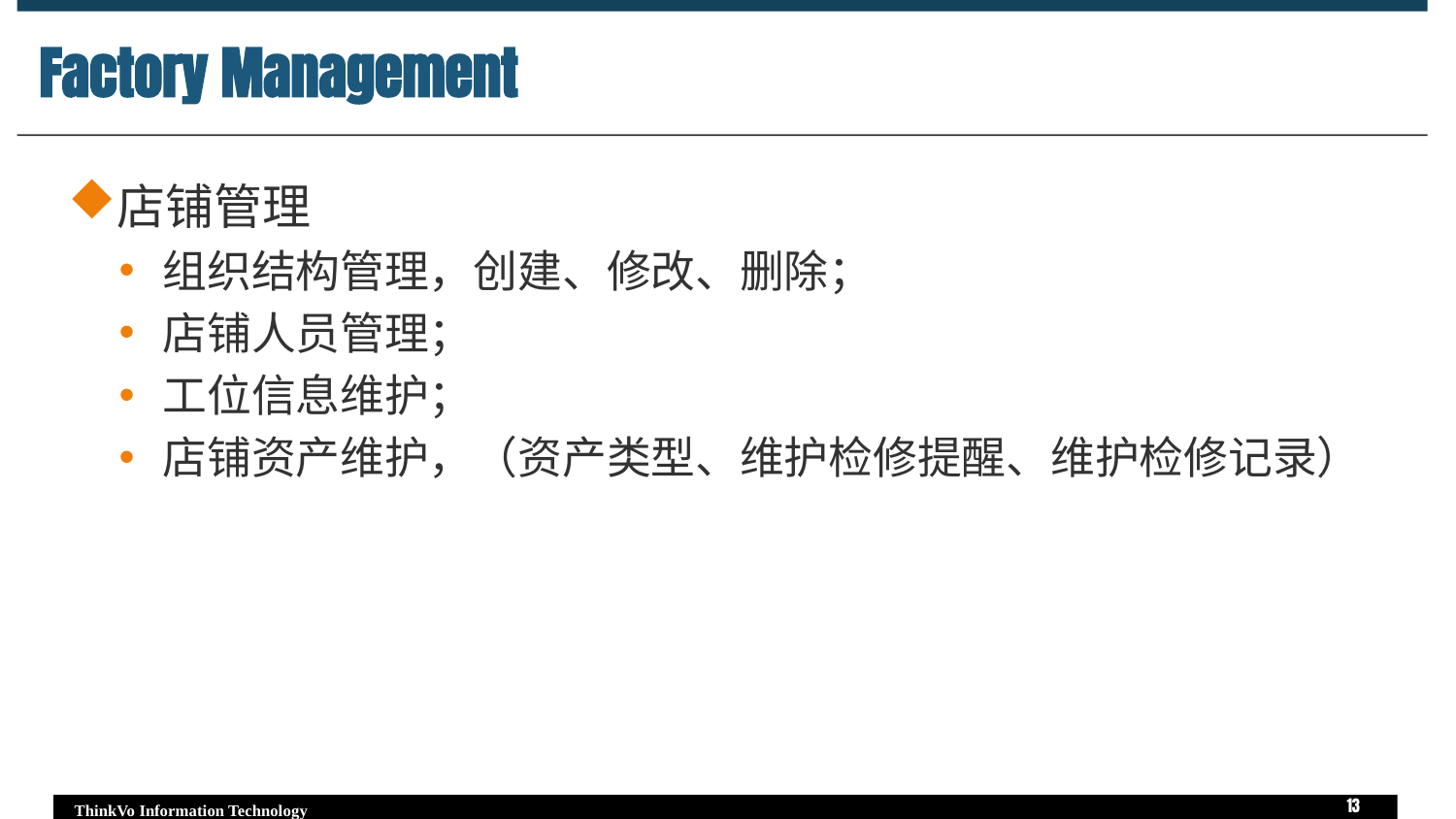

# Factory Management
店铺管理
组织结构管理，创建、修改、删除；
店铺人员管理；
工位信息维护；
店铺资产维护，（资产类型、维护检修提醒、维护检修记录）
13
ThinkVo Information Technology